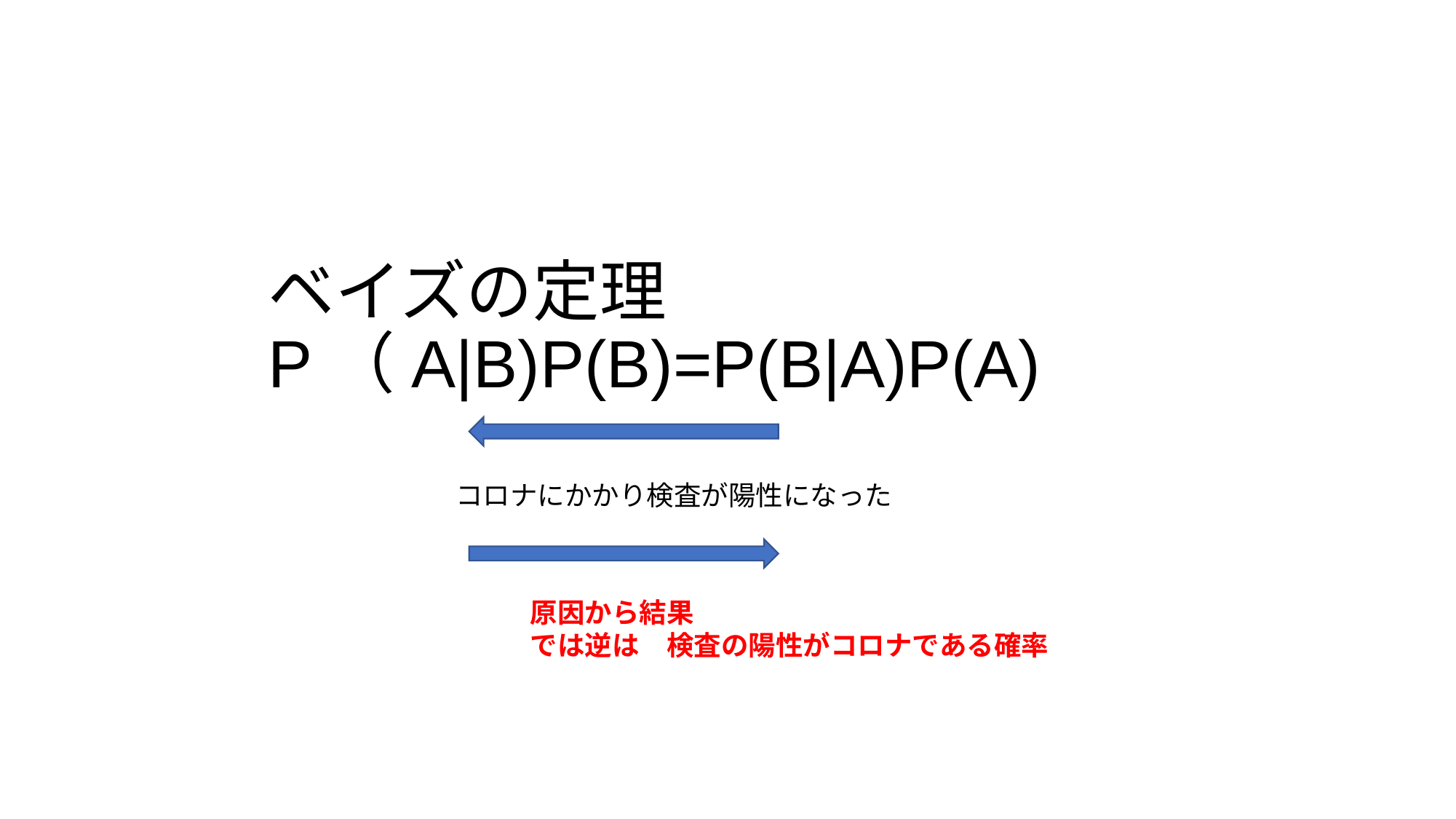

# ベイズの定理 P（A|B)P(B)=P(B|A)P(A)

コロナにかかり検査が陽性になった

原因から結果
では逆は　検査の陽性がコロナである確率